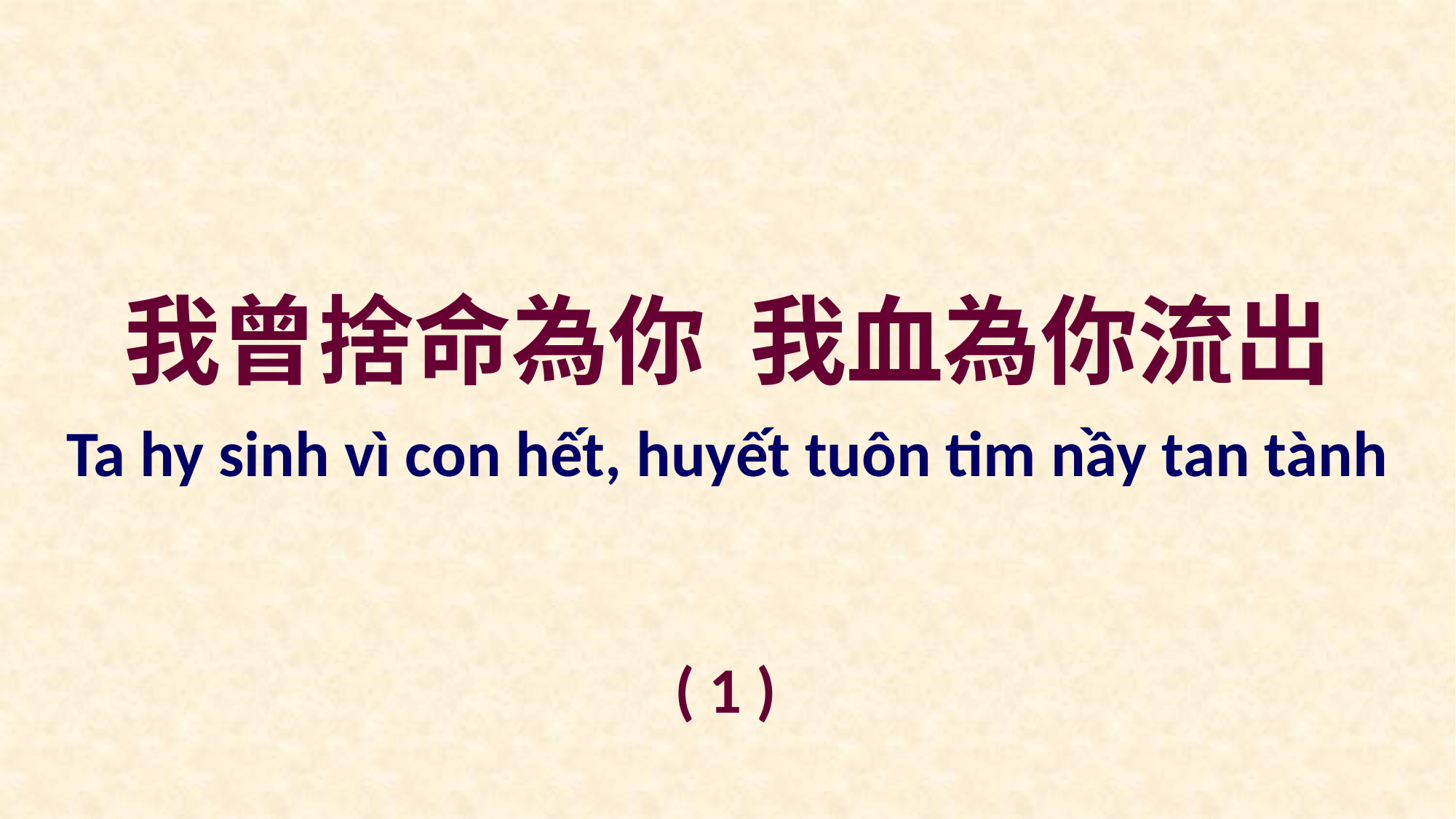

我曾捨命為你  我血為你流出
Ta hy sinh vì con hết, huyết tuôn tim nầy tan tành
( 1 )